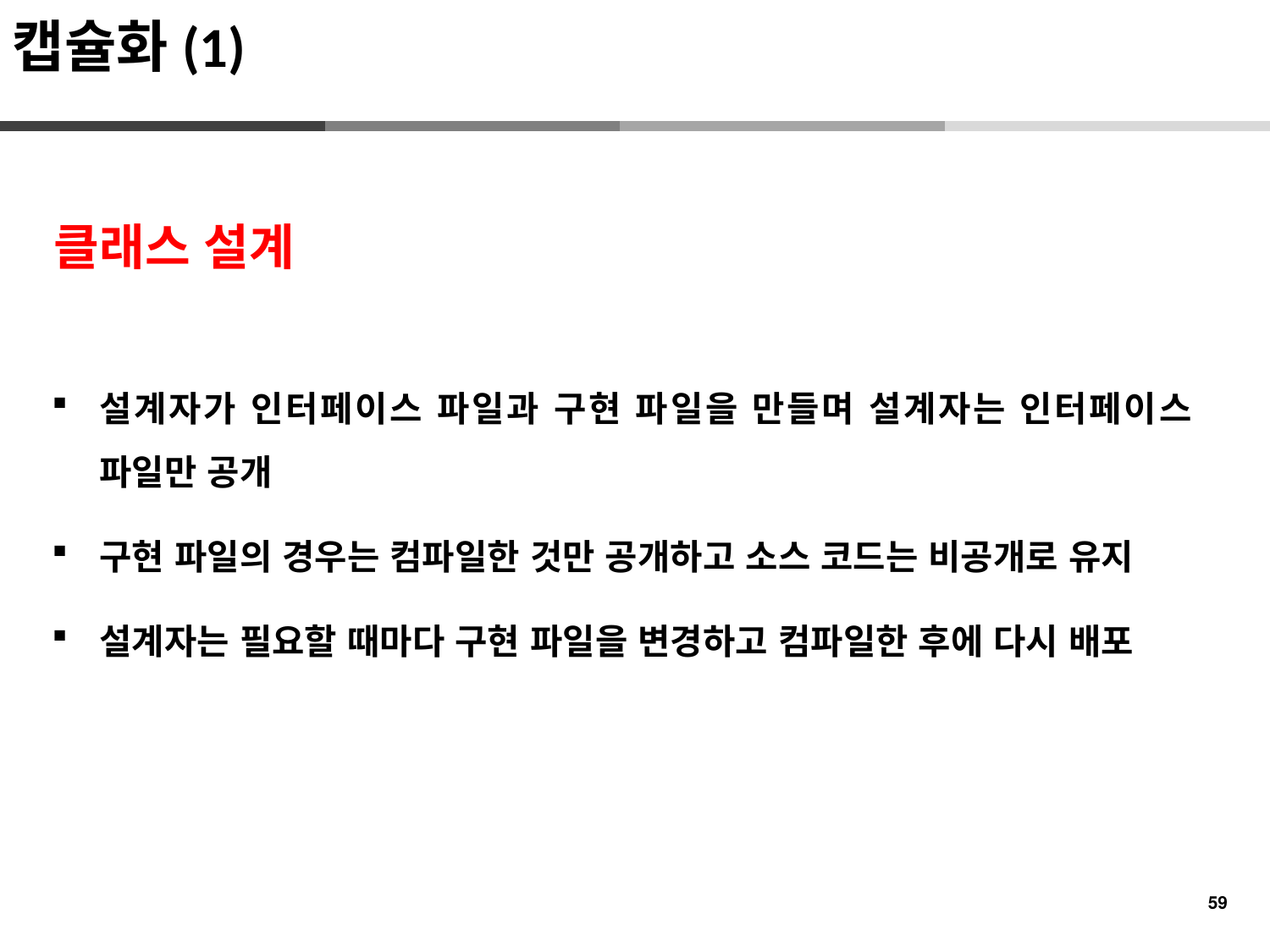

캡슐화(1)

클래스 설계
설계자가 인터페이스 파일과 구현 파일을 만들며 설계자는 인터페이스 파일만 공개
구현 파일의 경우는 컴파일한 것만 공개하고 소스 코드는 비공개로 유지
설계자는 필요할 때마다 구현 파일을 변경하고 컴파일한 후에 다시 배포